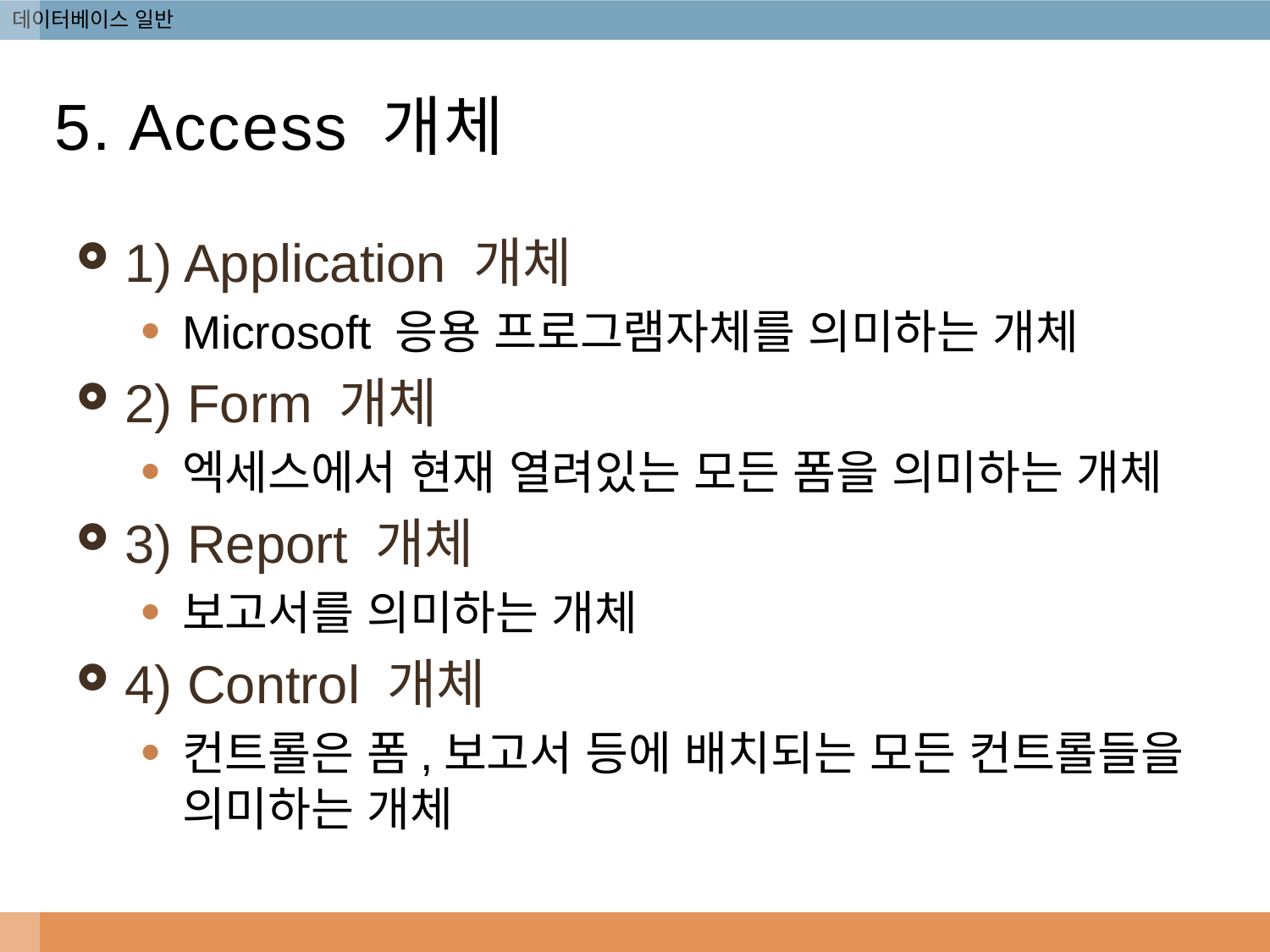

# 5. Access 개체
1) Application 개체
Microsoft 응용 프로그램자체를 의미하는 개체
2) Form 개체
엑세스에서 현재 열려있는 모든 폼을 의미하는 개체
3) Report 개체
보고서를 의미하는 개체
4) Control 개체
컨트롤은 폼,보고서 등에 배치되는 모든 컨트롤들을 의미하는 개체